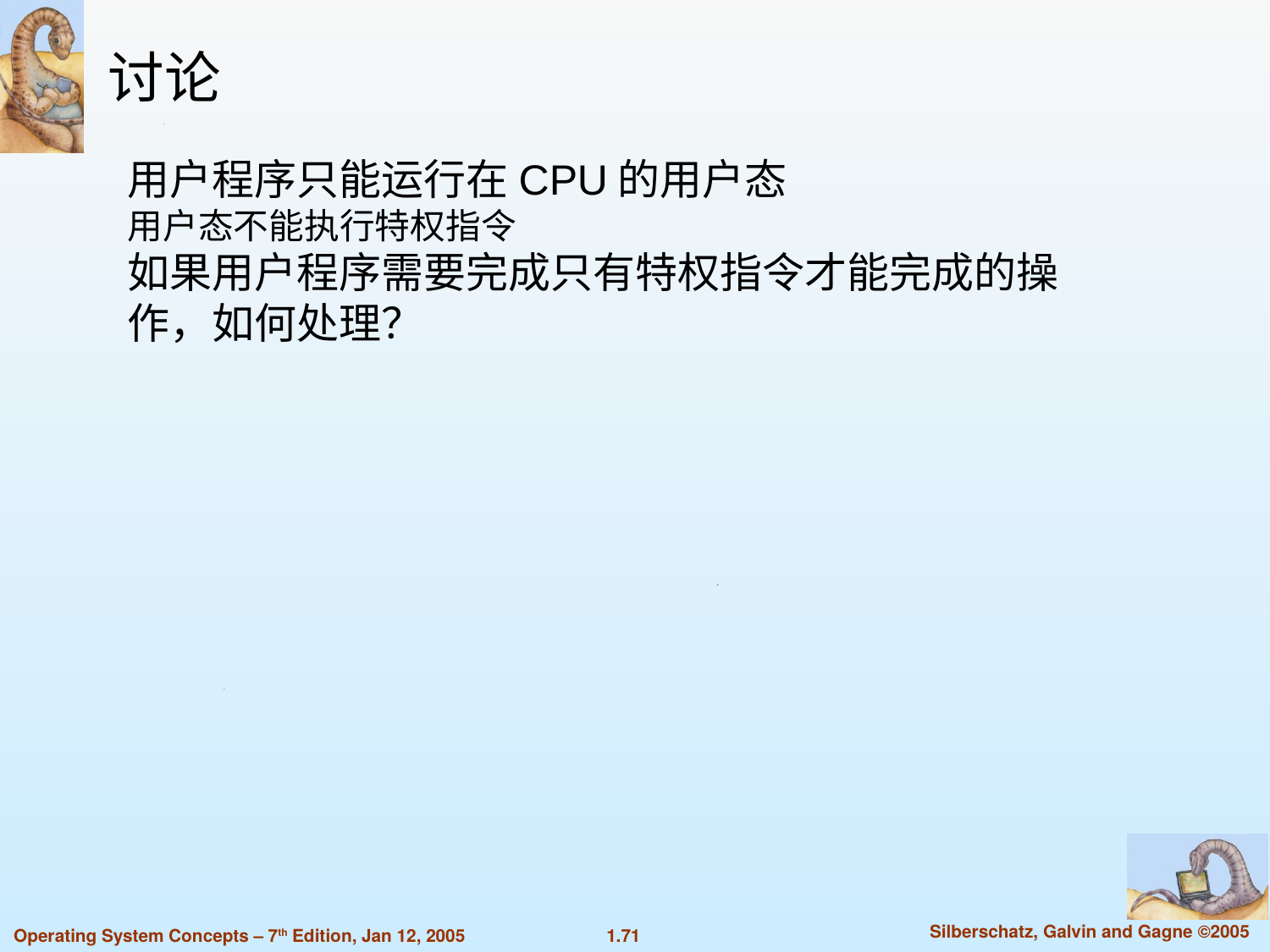

讨论
用户程序只能运行在CPU的用户态
用户态不能执行特权指令
如果用户程序需要完成只有特权指令才能完成的操作，如何处理？